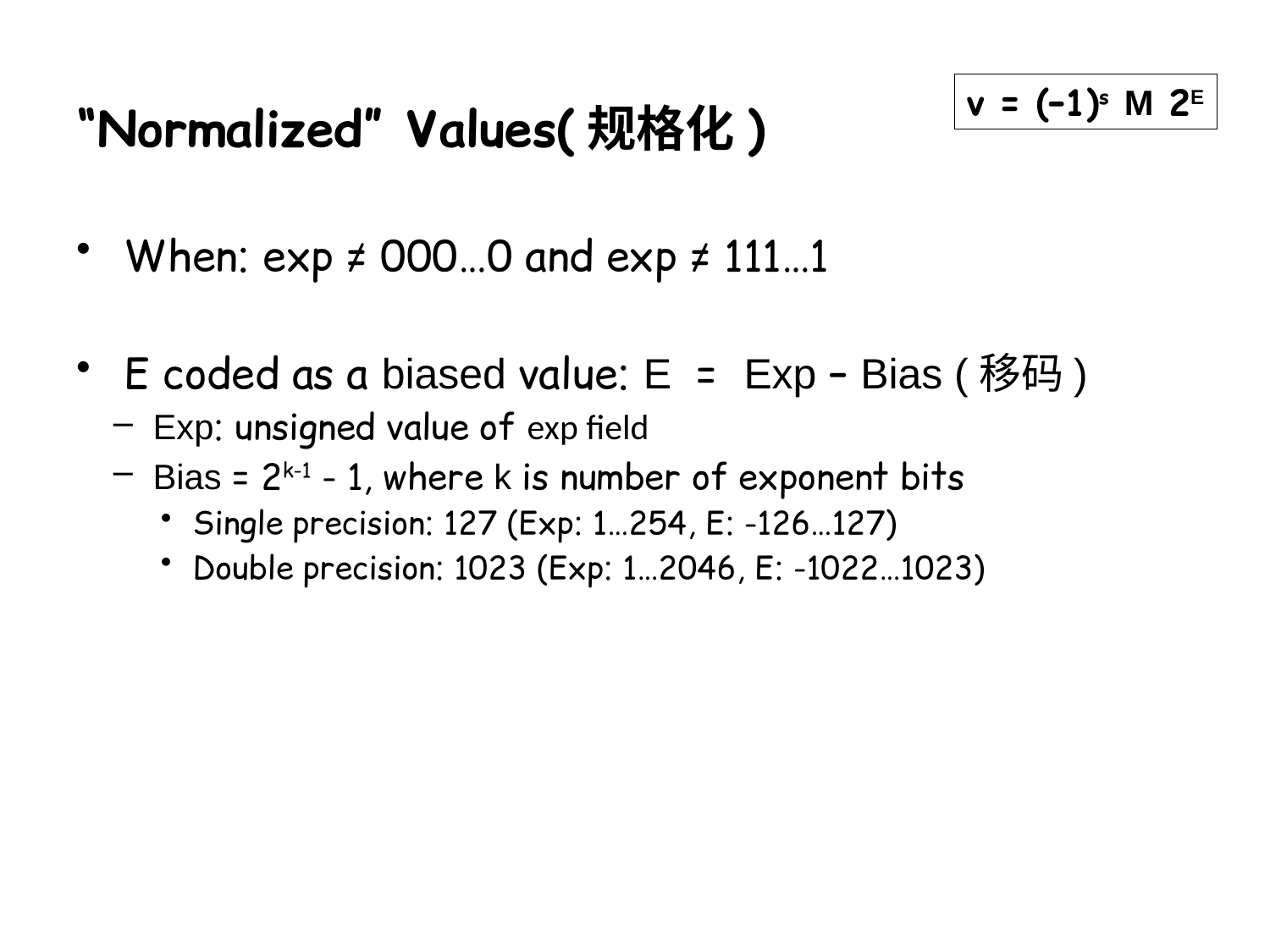

# “Normalized” Values(规格化)
v = (–1)s M 2E
When: exp ≠ 000…0 and exp ≠ 111…1

E coded as a biased value: E  =  Exp – Bias (移码)
Exp: unsigned value of exp field
Bias = 2k-1 - 1, where k is number of exponent bits
Single precision: 127 (Exp: 1…254, E: -126…127)
Double precision: 1023 (Exp: 1…2046, E: -1022…1023)